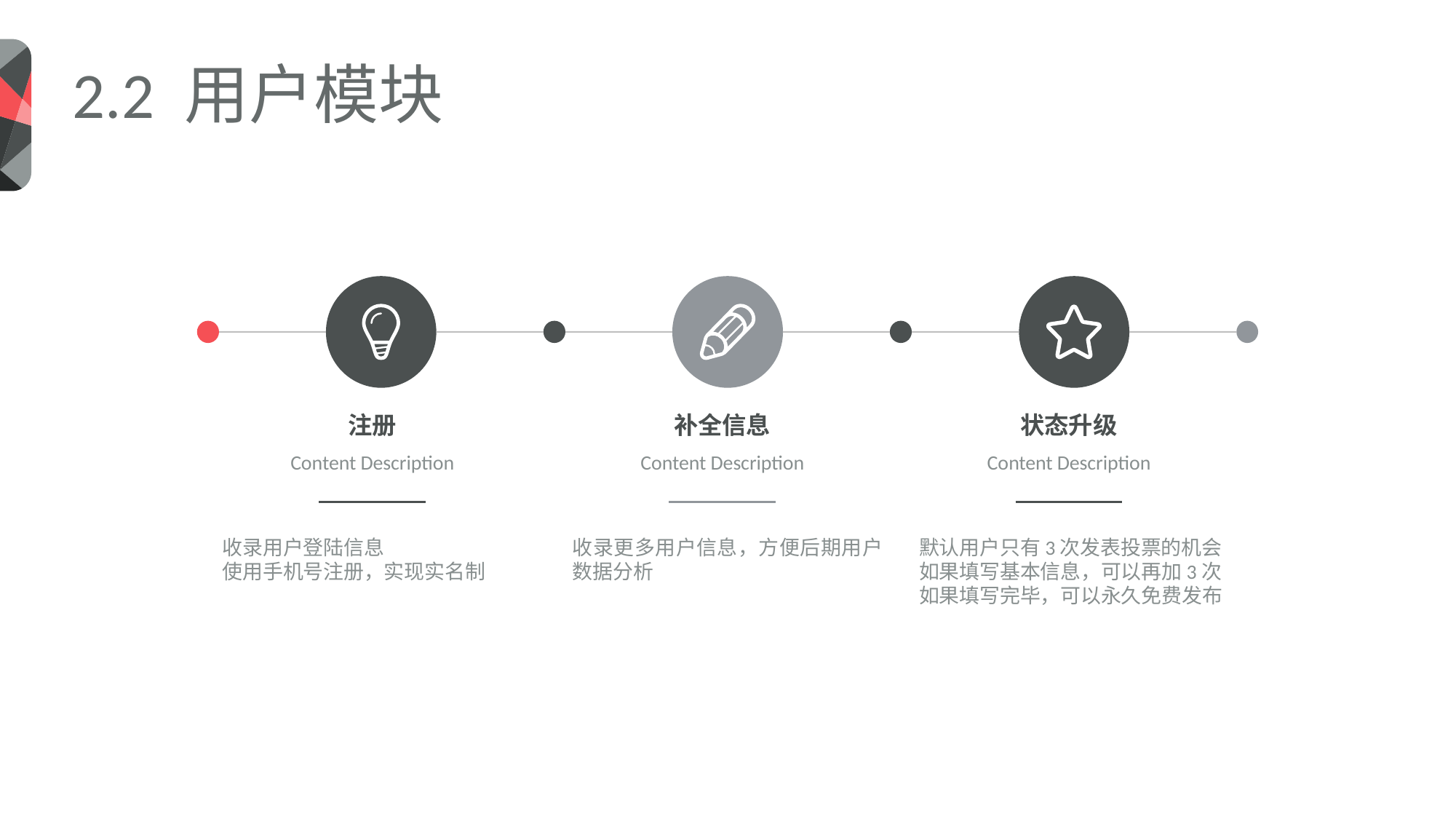

2.2 用户模块

注册
补全信息
状态升级
Content Description
Content Description
Content Description
收录用户登陆信息
使用手机号注册，实现实名制
收录更多用户信息，方便后期用户数据分析
默认用户只有3次发表投票的机会
如果填写基本信息，可以再加3次
如果填写完毕，可以永久免费发布